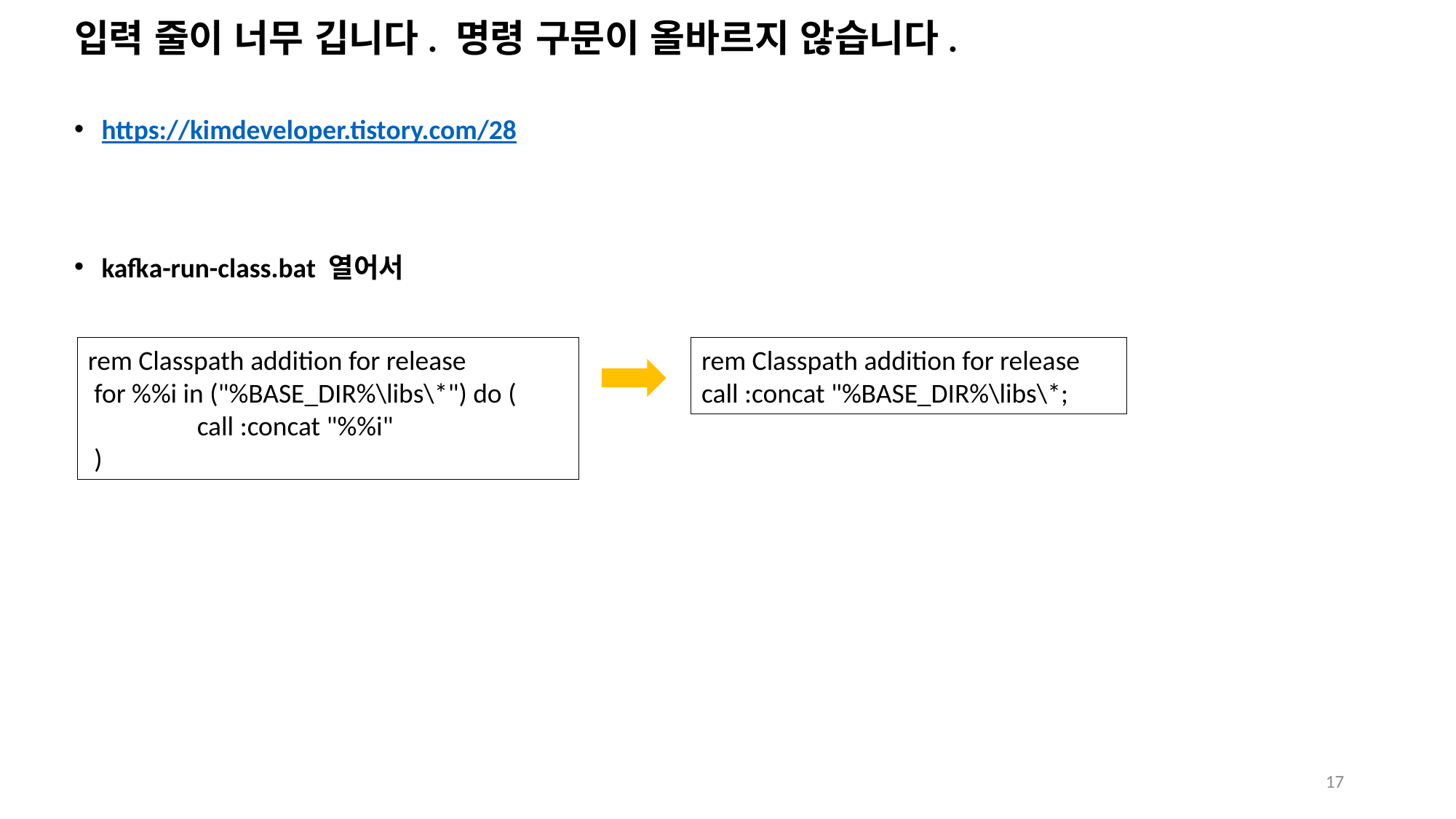

# 입력 줄이 너무 깁니다. 명령 구문이 올바르지 않습니다.
https://kimdeveloper.tistory.com/28

kafka-run-class.bat 열어서

rem Classpath addition for release
 for %%i in ("%BASE_DIR%\libs\*") do (
 	call :concat "%%i"
 )
rem Classpath addition for release
call :concat "%BASE_DIR%\libs\*;

17